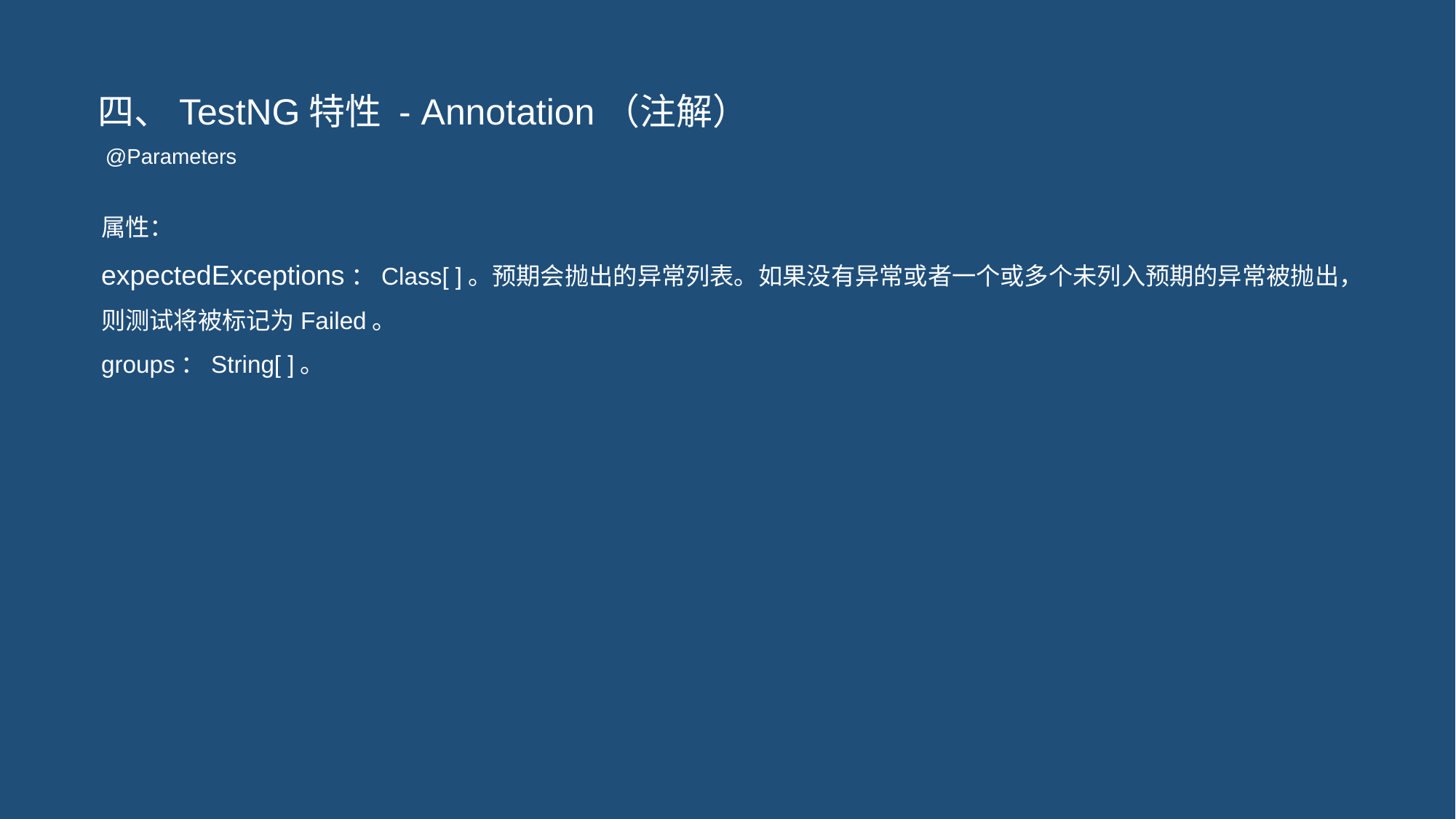

四、TestNG特性 - Annotation（注解）

@Parameters
属性：
expectedExceptions：Class[ ]。预期会抛出的异常列表。如果没有异常或者一个或多个未列入预期的异常被抛出，
则测试将被标记为Failed。
groups：String[ ]。